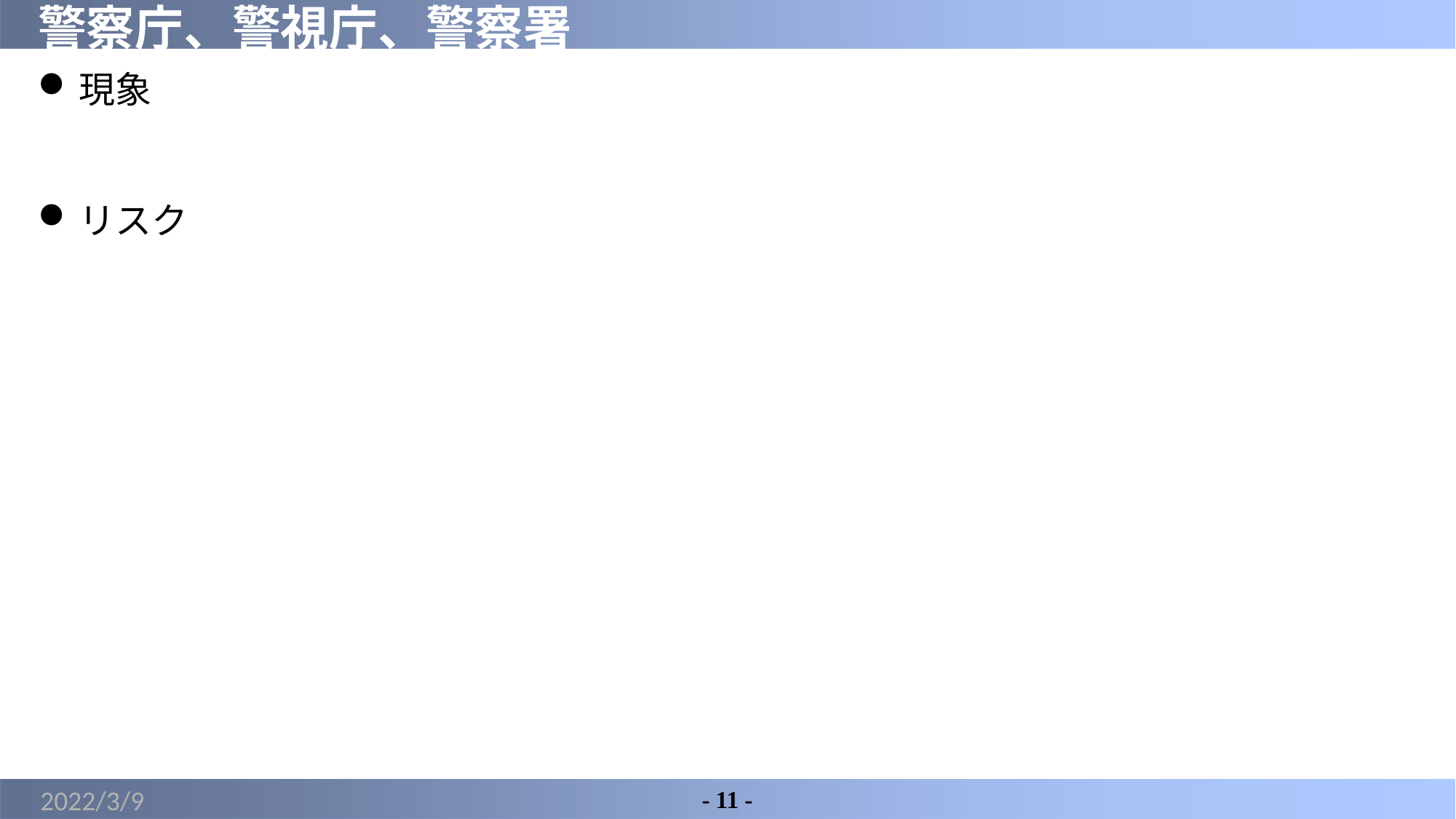

# 警察庁、警視庁、警察署
現象

リスク

2022/3/9
- 11 -